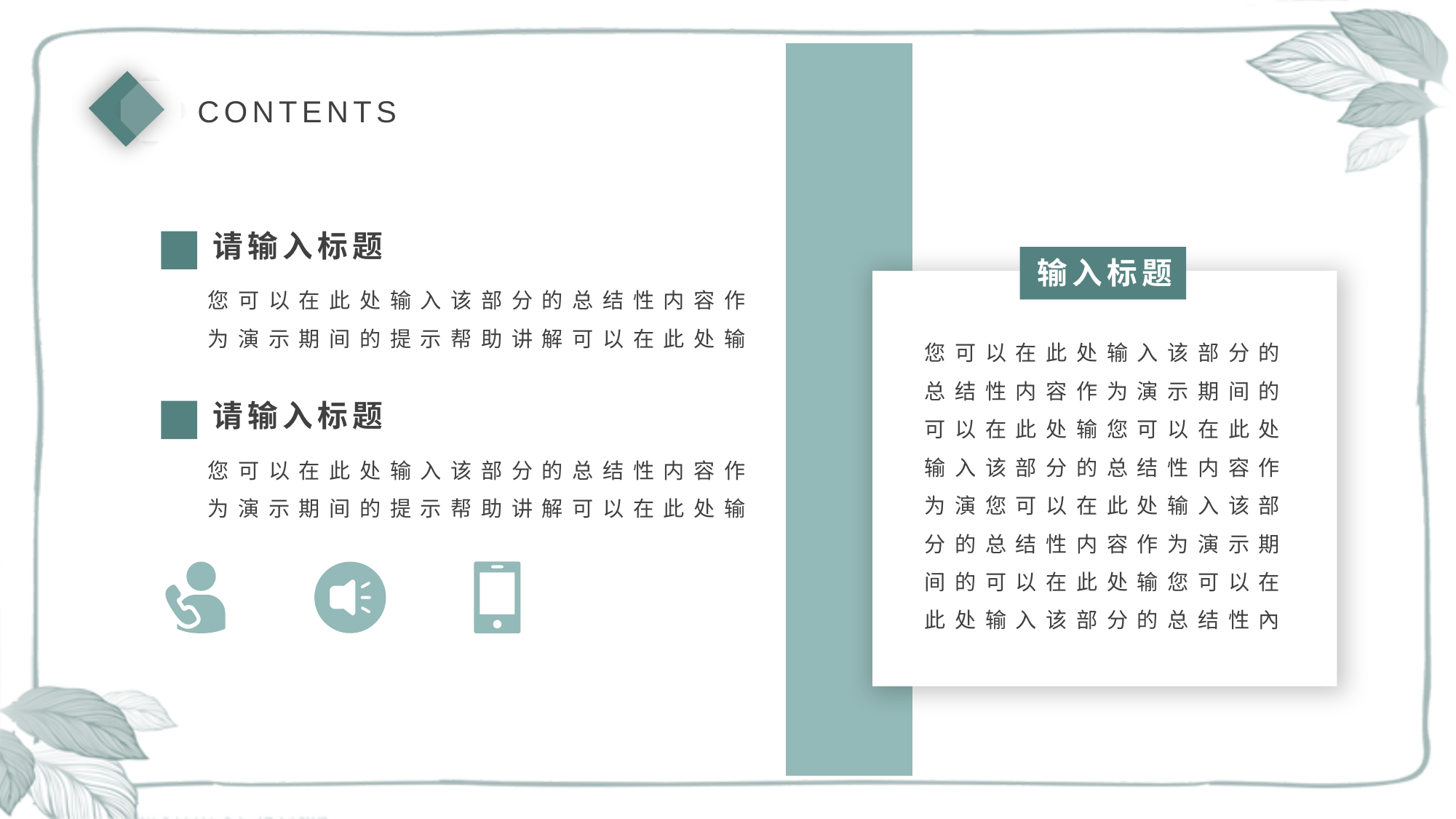

CONTENTS
请输入标题

您可以在此处输入该部分的总结性内容作为演示期间的提示帮助讲解可以在此处输

输入标题

您可以在此处输入该部分的总结性内容作为演示期间的可以在此处输您可以在此处输入该部分的总结性内容作为演您可以在此处输入该部分的总结性内容作为演示期间的可以在此处输您可以在此处输入该部分的总结性內

请输入标题

您可以在此处输入该部分的总结性内容作为演示期间的提示帮助讲解可以在此处输